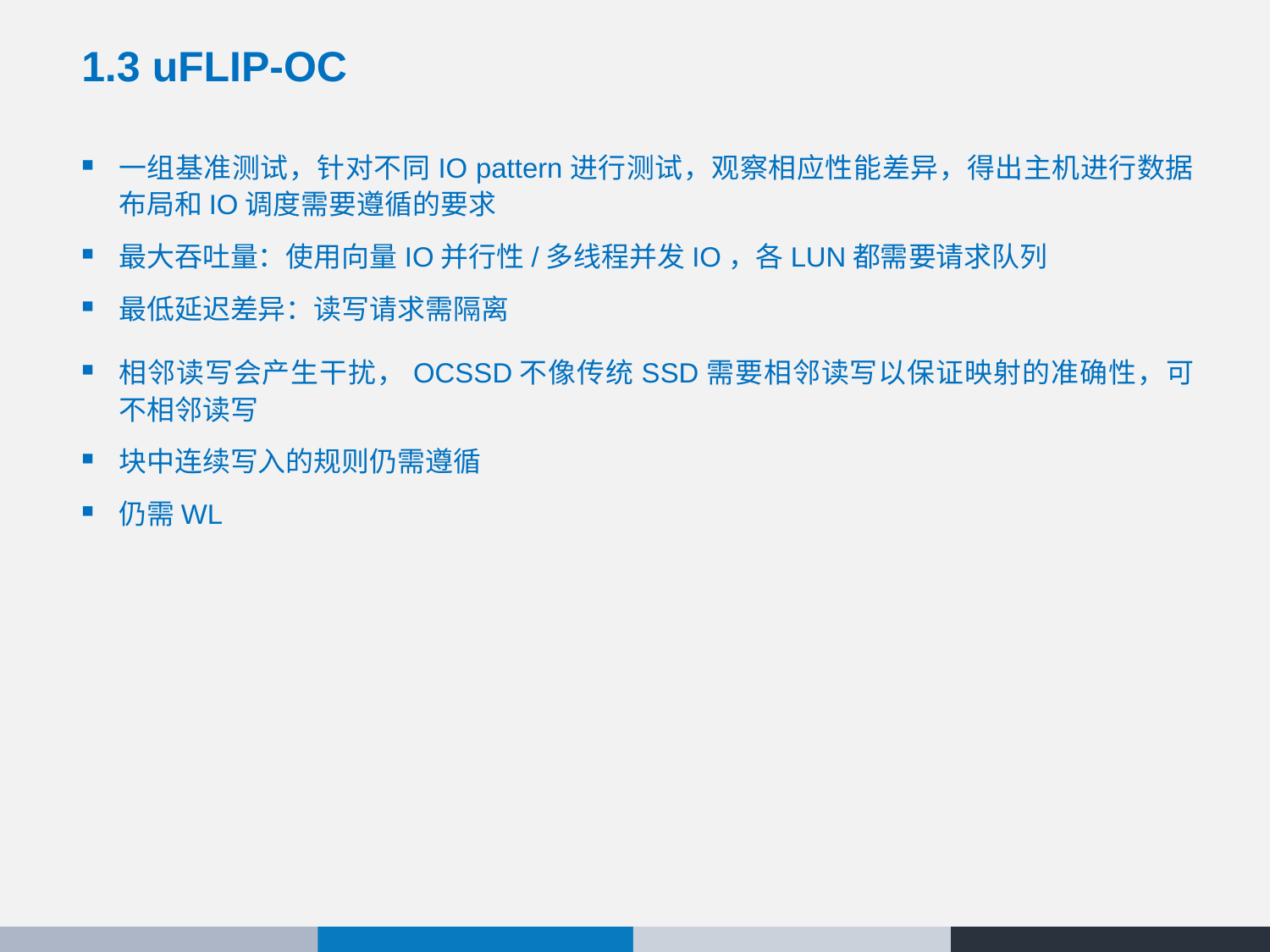

# 1.3 uFLIP-OC

一组基准测试，针对不同IO pattern进行测试，观察相应性能差异，得出主机进行数据布局和IO调度需要遵循的要求
最大吞吐量：使用向量IO并行性/多线程并发IO，各LUN都需要请求队列
最低延迟差异：读写请求需隔离

相邻读写会产生干扰，OCSSD不像传统SSD需要相邻读写以保证映射的准确性，可不相邻读写
块中连续写入的规则仍需遵循
仍需WL